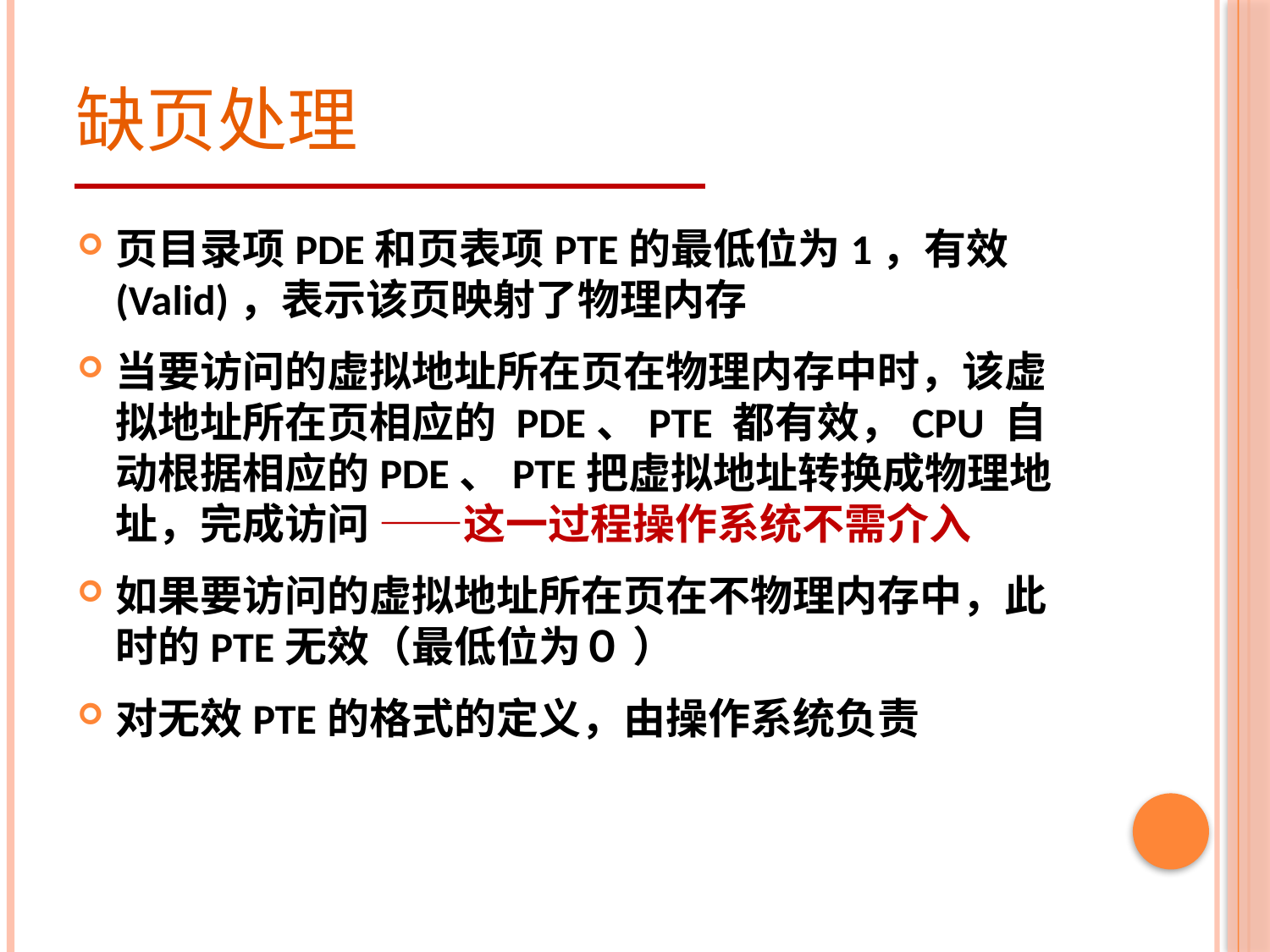

# 缺页处理
页目录项PDE和页表项PTE的最低位为1，有效(Valid)，表示该页映射了物理内存
当要访问的虚拟地址所在页在物理内存中时，该虚拟地址所在页相应的 PDE、PTE 都有效，CPU 自动根据相应的PDE、PTE把虚拟地址转换成物理地址，完成访问 ——这一过程操作系统不需介入
如果要访问的虚拟地址所在页在不物理内存中，此时的PTE无效（最低位为０ ）
对无效PTE的格式的定义，由操作系统负责